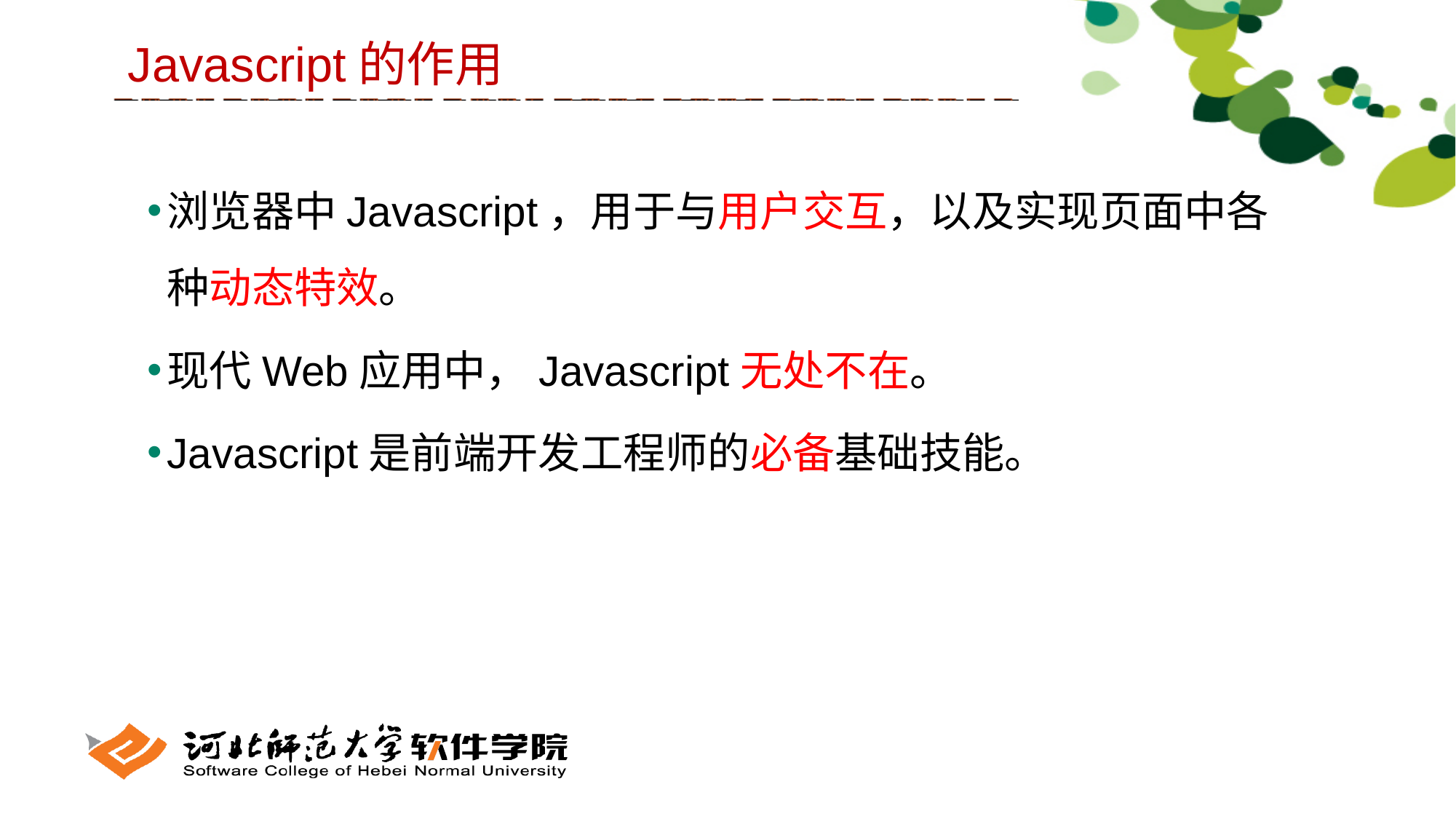

Javascript的作用
浏览器中Javascript，用于与用户交互，以及实现页面中各种动态特效。
现代Web应用中，Javascript无处不在。
Javascript是前端开发工程师的必备基础技能。